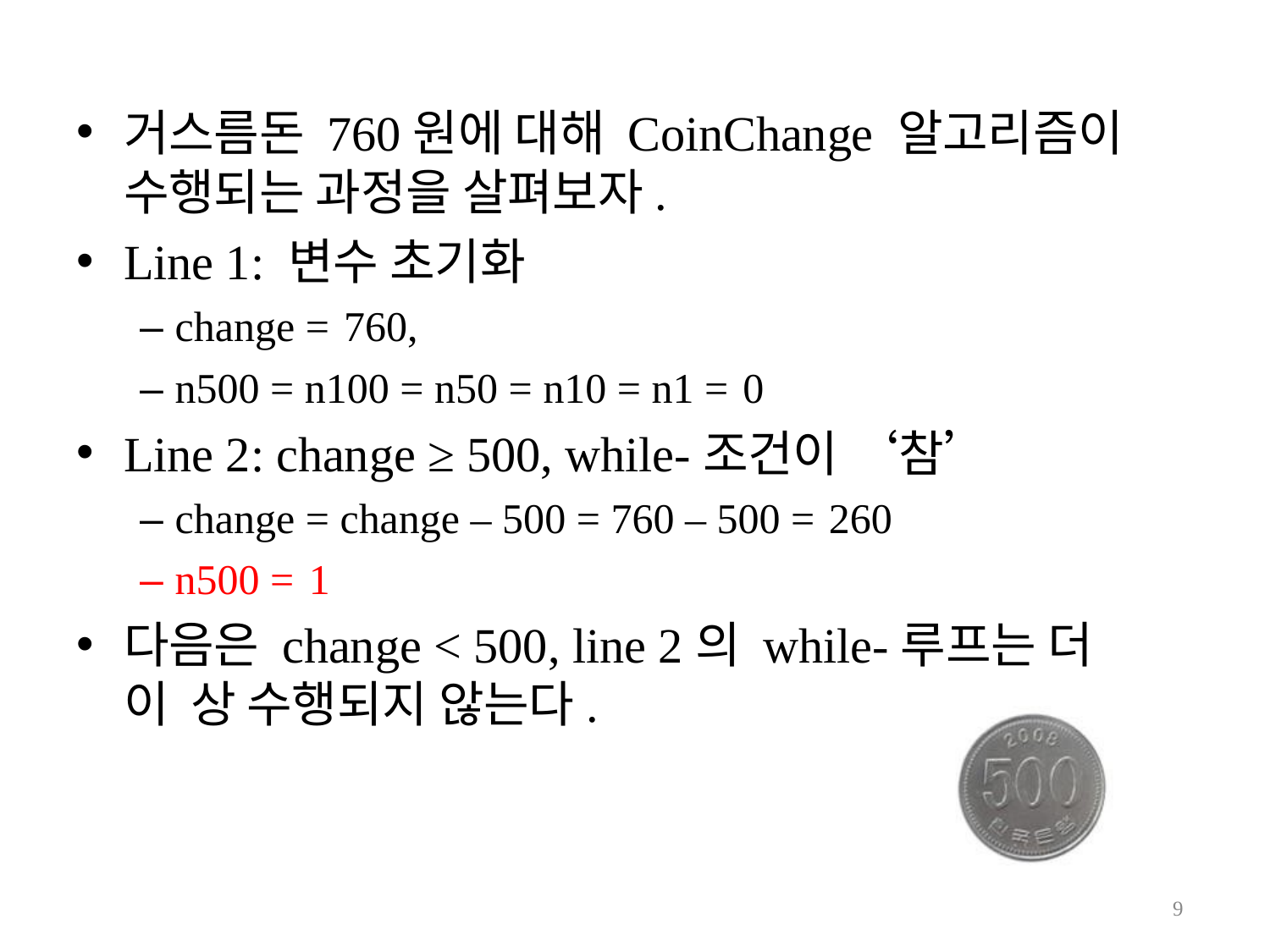

거스름돈 760원에 대해 CoinChange 알고리즘이  수행되는 과정을 살펴보자.
Line 1: 변수 초기화
– change = 760,
– n500 = n100 = n50 = n10 = n1 = 0
Line 2: change ≥ 500, while-조건이 ‘참’
– change = change – 500 = 760 – 500 = 260
– n500 = 1
다음은 change < 500, line 2의 while-루프는 더 이  상 수행되지 않는다.

9